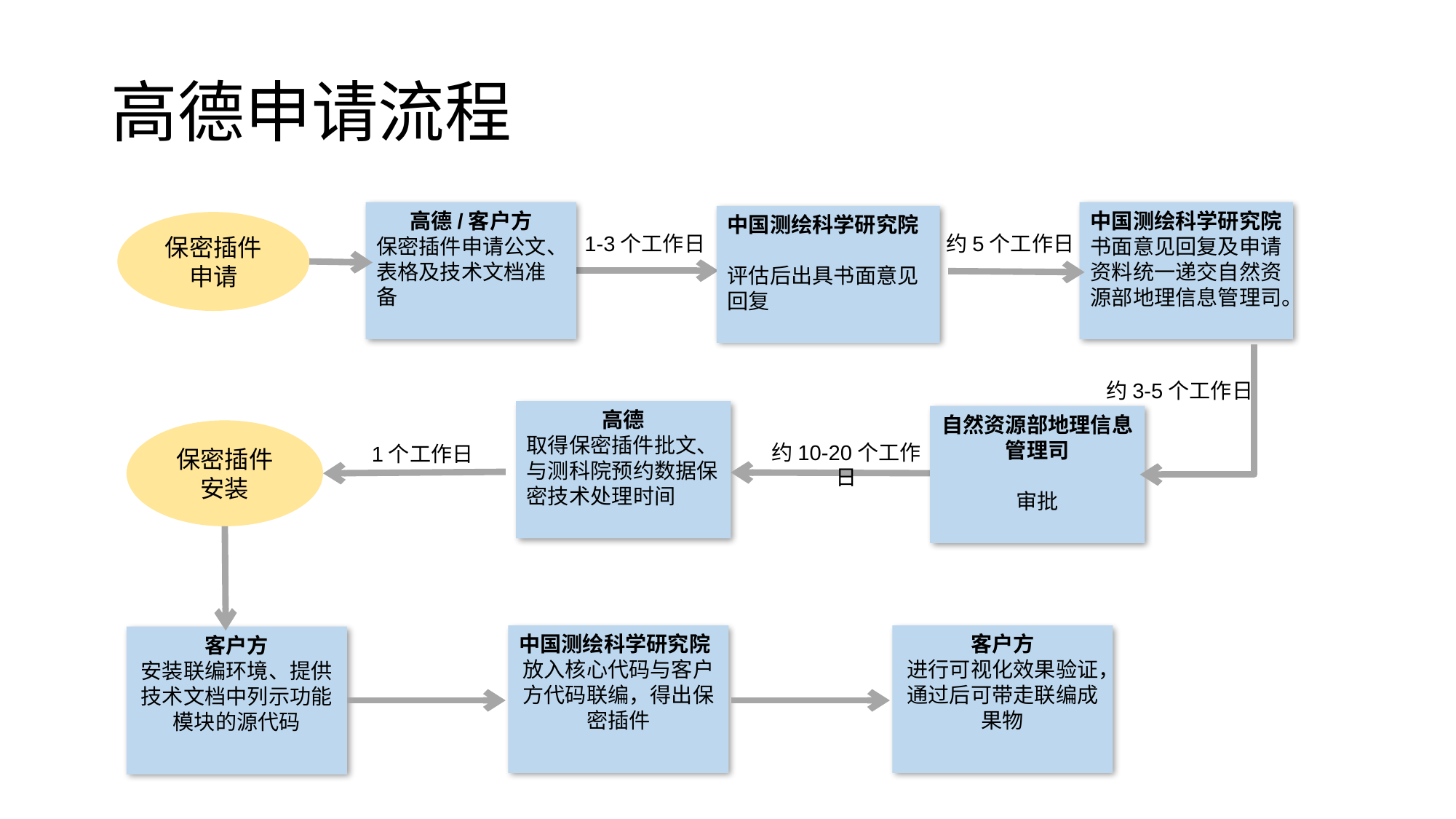

高德申请流程
高德/客户方
保密插件申请公文、表格及技术文档准备
中国测绘科学研究院
书面意见回复及申请资料统一递交自然资源部地理信息管理司。

中国测绘科学研究院

评估后出具书面意见回复
保密插件申请
约5个工作日

1-3个工作日

约3-5个工作日

高德
取得保密插件批文、与测科院预约数据保密技术处理时间
自然资源部地理信息管理司

审批

保密插件安装
约10-20个工作日
1个工作日

客户方
进行可视化效果验证，通过后可带走联编成果物
中国测绘科学研究院
放入核心代码与客户方代码联编，得出保密插件
客户方
安装联编环境、提供技术文档中列示功能模块的源代码